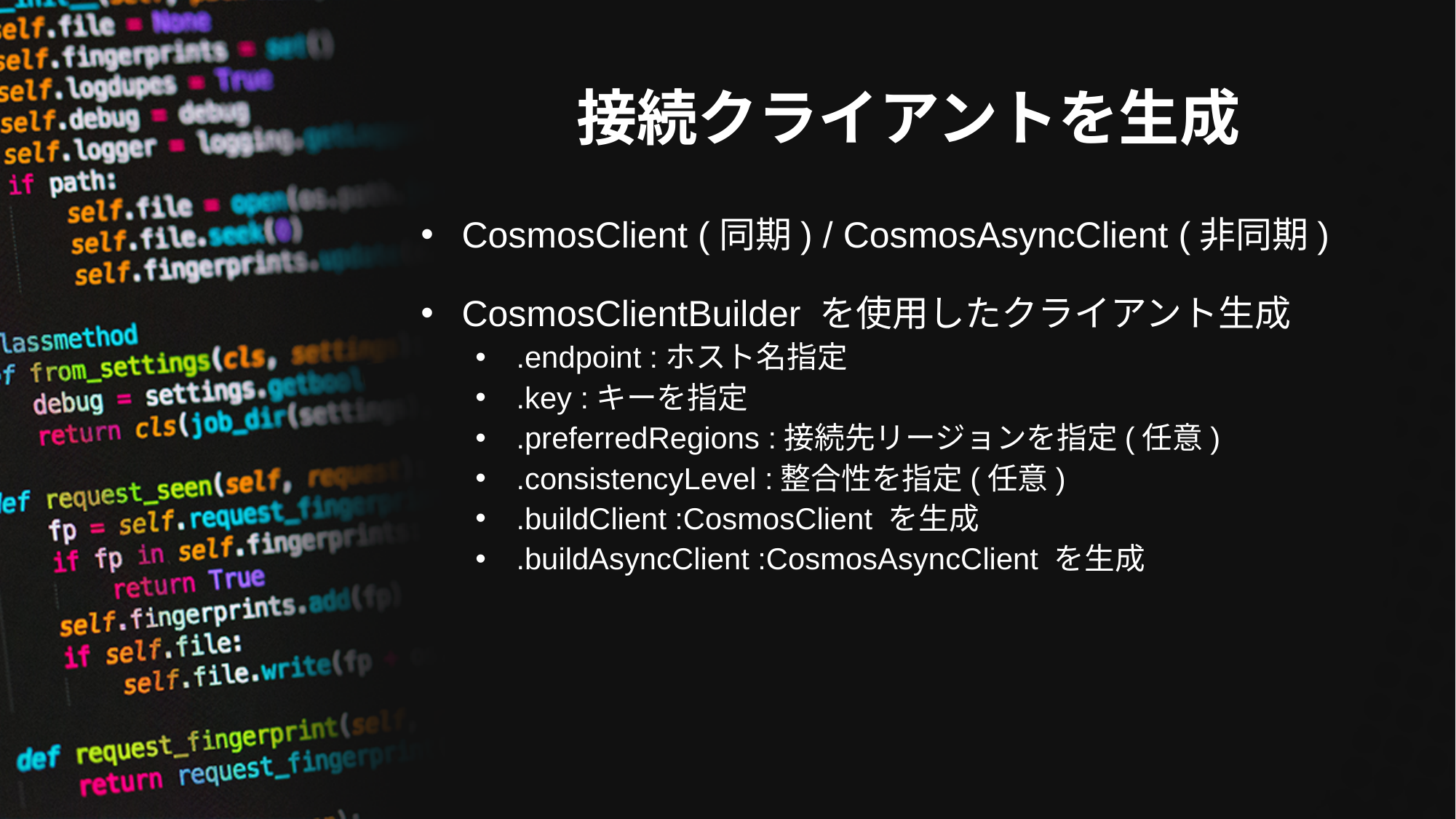

# 接続クライアントを生成
CosmosClient (同期) / CosmosAsyncClient (非同期)

CosmosClientBuilder を使用したクライアント生成
.endpoint :ホスト名指定
.key :キーを指定
.preferredRegions :接続先リージョンを指定(任意)
.consistencyLevel :整合性を指定(任意)
.buildClient :CosmosClient を生成
.buildAsyncClient :CosmosAsyncClient を生成